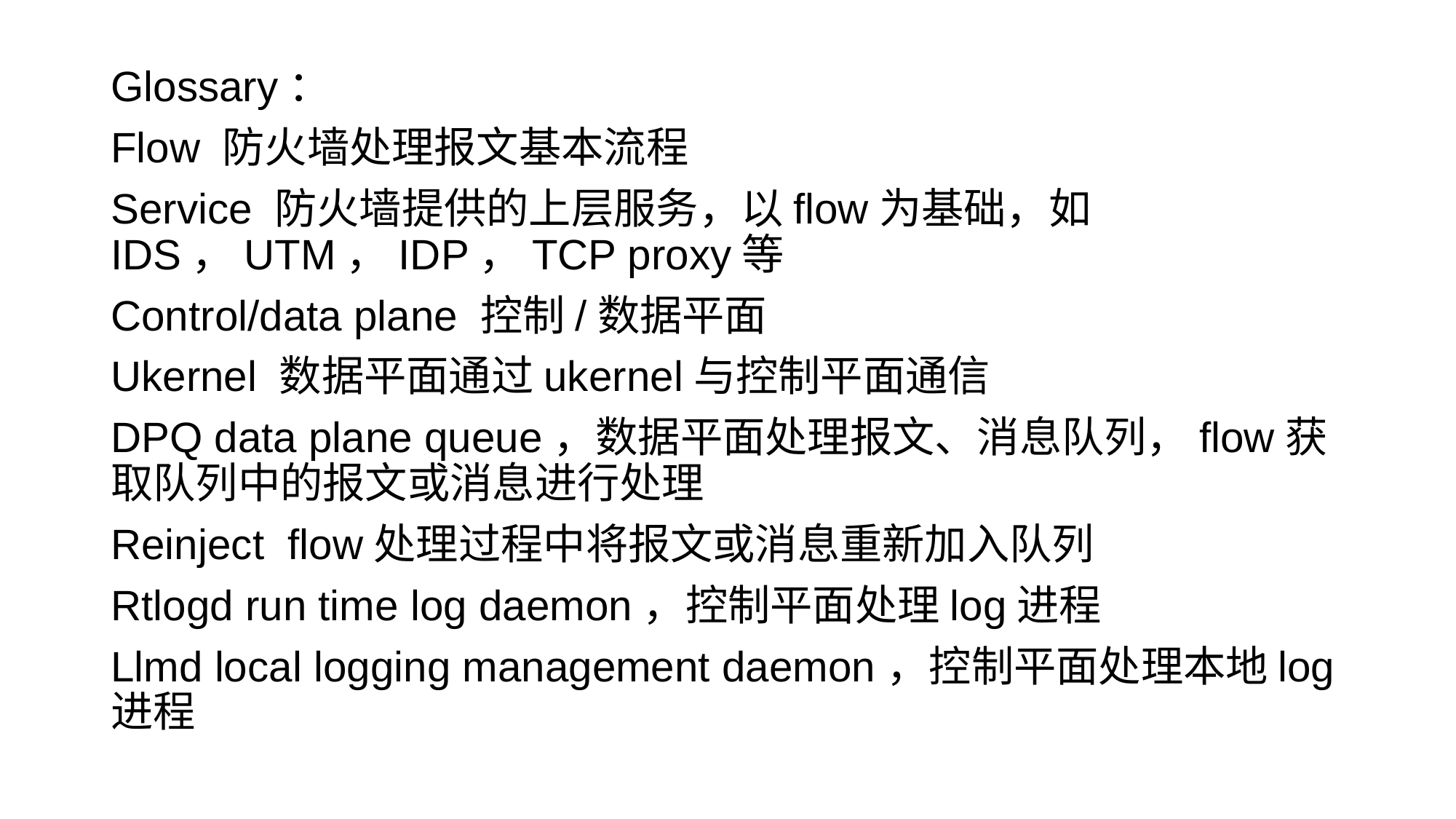

Glossary：
Flow 防火墙处理报文基本流程
Service 防火墙提供的上层服务，以flow为基础，如IDS，UTM，IDP，TCP proxy等
Control/data plane 控制/数据平面
Ukernel 数据平面通过ukernel与控制平面通信
DPQ data plane queue，数据平面处理报文、消息队列，flow获取队列中的报文或消息进行处理
Reinject  flow处理过程中将报文或消息重新加入队列
Rtlogd run time log daemon，控制平面处理log进程
Llmd local logging management daemon，控制平面处理本地log进程